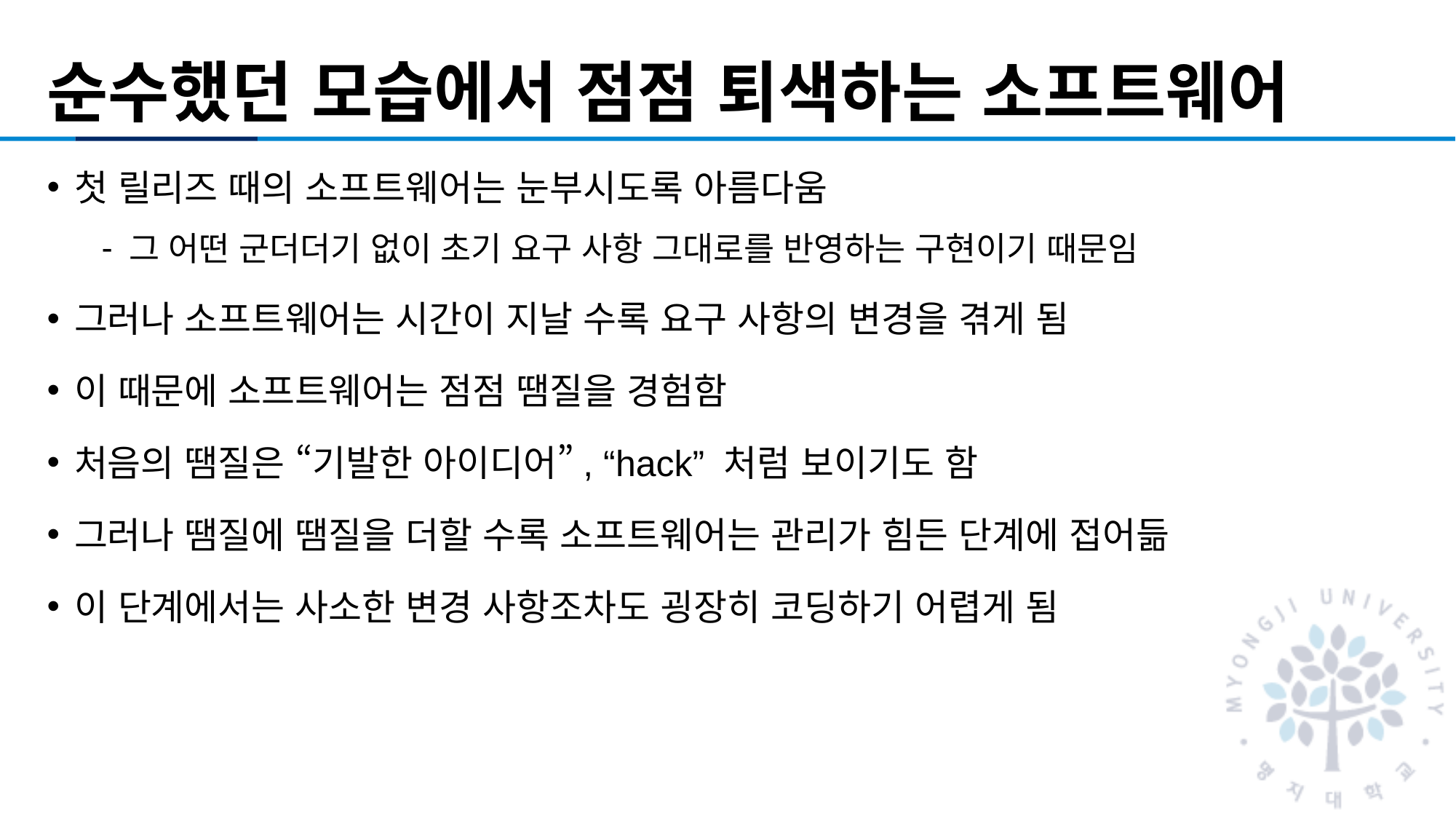

# 순수했던 모습에서 점점 퇴색하는 소프트웨어
첫 릴리즈 때의 소프트웨어는 눈부시도록 아름다움
그 어떤 군더더기 없이 초기 요구 사항 그대로를 반영하는 구현이기 때문임
그러나 소프트웨어는 시간이 지날 수록 요구 사항의 변경을 겪게 됨
이 때문에 소프트웨어는 점점 땜질을 경험함
처음의 땜질은 “기발한 아이디어”, “hack” 처럼 보이기도 함
그러나 땜질에 땜질을 더할 수록 소프트웨어는 관리가 힘든 단계에 접어듦
이 단계에서는 사소한 변경 사항조차도 굉장히 코딩하기 어렵게 됨